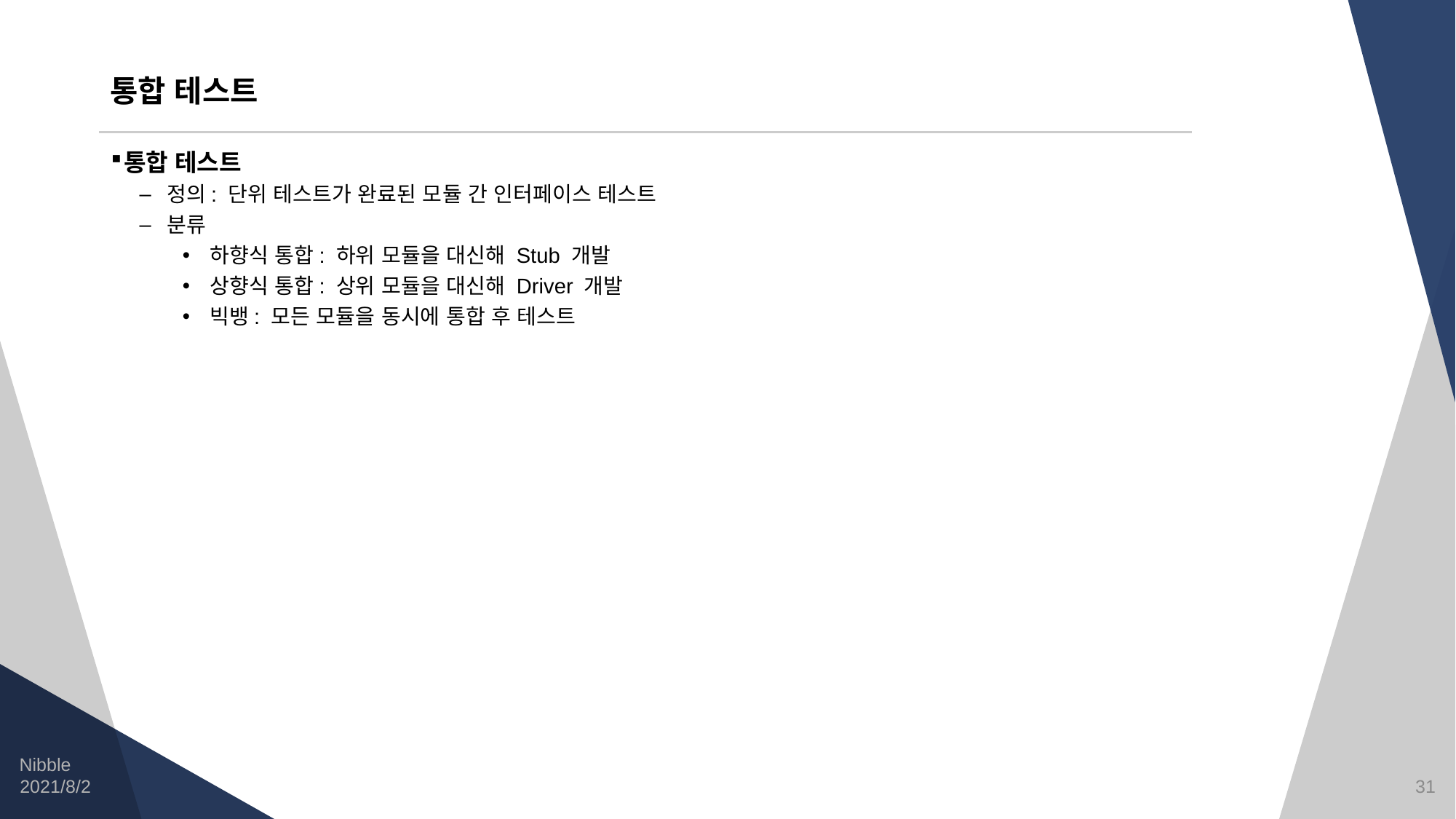

# 통합 테스트

통합 테스트
정의: 단위 테스트가 완료된 모듈 간 인터페이스 테스트
분류
하향식 통합: 하위 모듈을 대신해 Stub 개발
상향식 통합: 상위 모듈을 대신해 Driver 개발
빅뱅: 모든 모듈을 동시에 통합 후 테스트
Nibble
2021/8/2
31